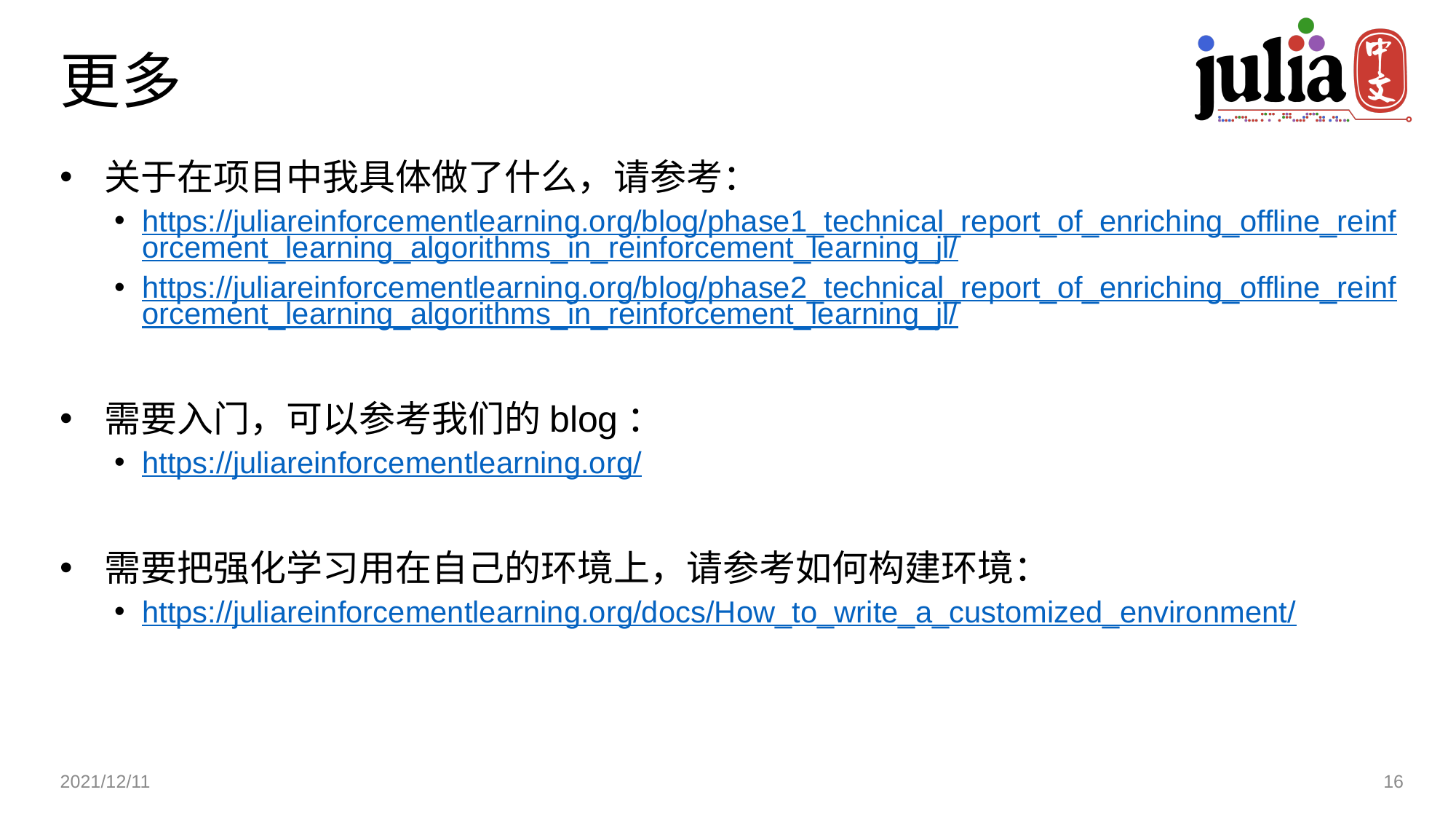

# 更多
 关于在项目中我具体做了什么，请参考：
https://juliareinforcementlearning.org/blog/phase1_technical_report_of_enriching_offline_reinforcement_learning_algorithms_in_reinforcement_learning_jl/
https://juliareinforcementlearning.org/blog/phase2_technical_report_of_enriching_offline_reinforcement_learning_algorithms_in_reinforcement_learning_jl/

 需要入门，可以参考我们的blog：
https://juliareinforcementlearning.org/

 需要把强化学习用在自己的环境上，请参考如何构建环境：
https://juliareinforcementlearning.org/docs/How_to_write_a_customized_environment/
2021/12/11
16